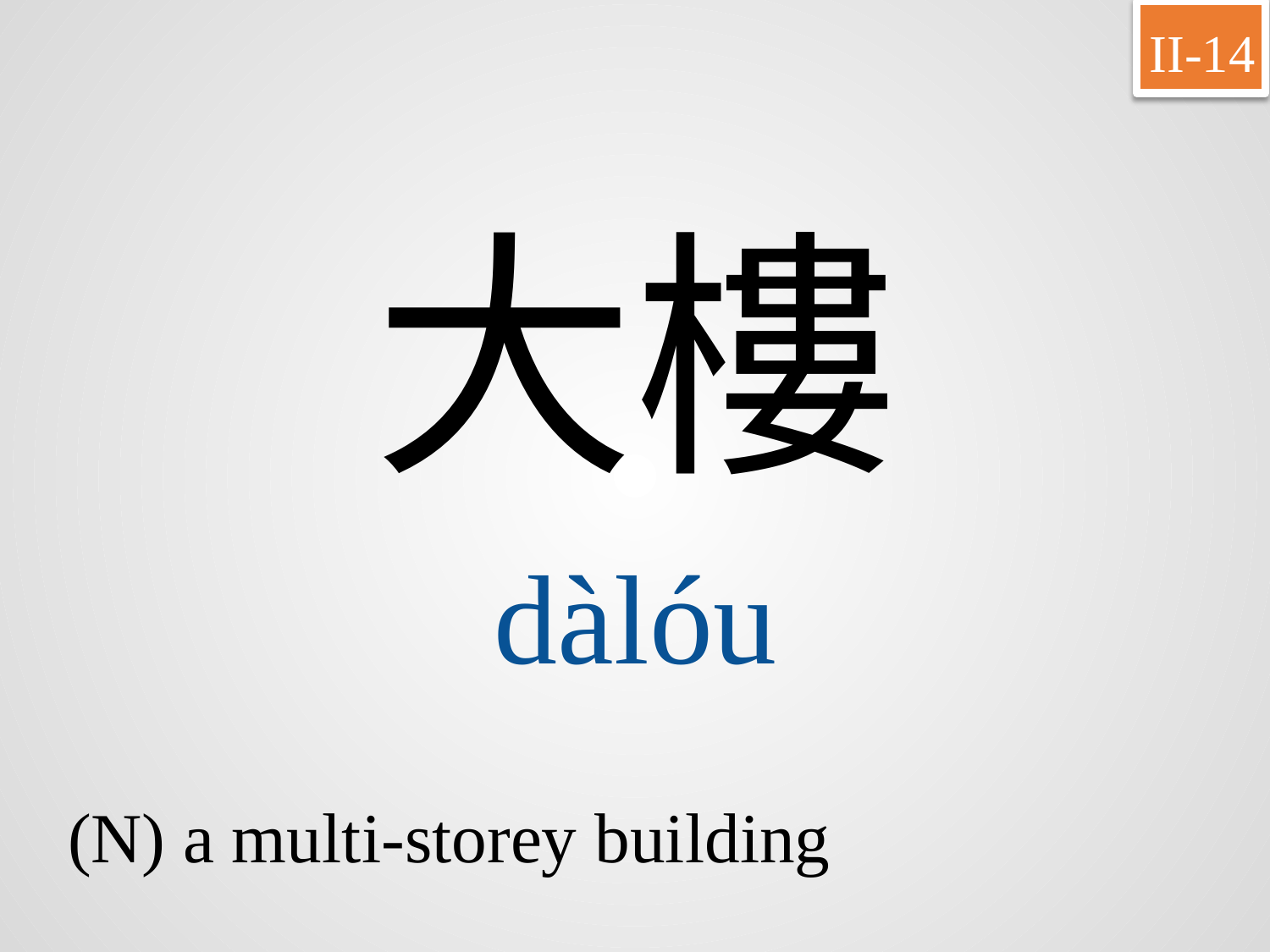

II-14

大樓
dàlóu
(N) a multi-storey building